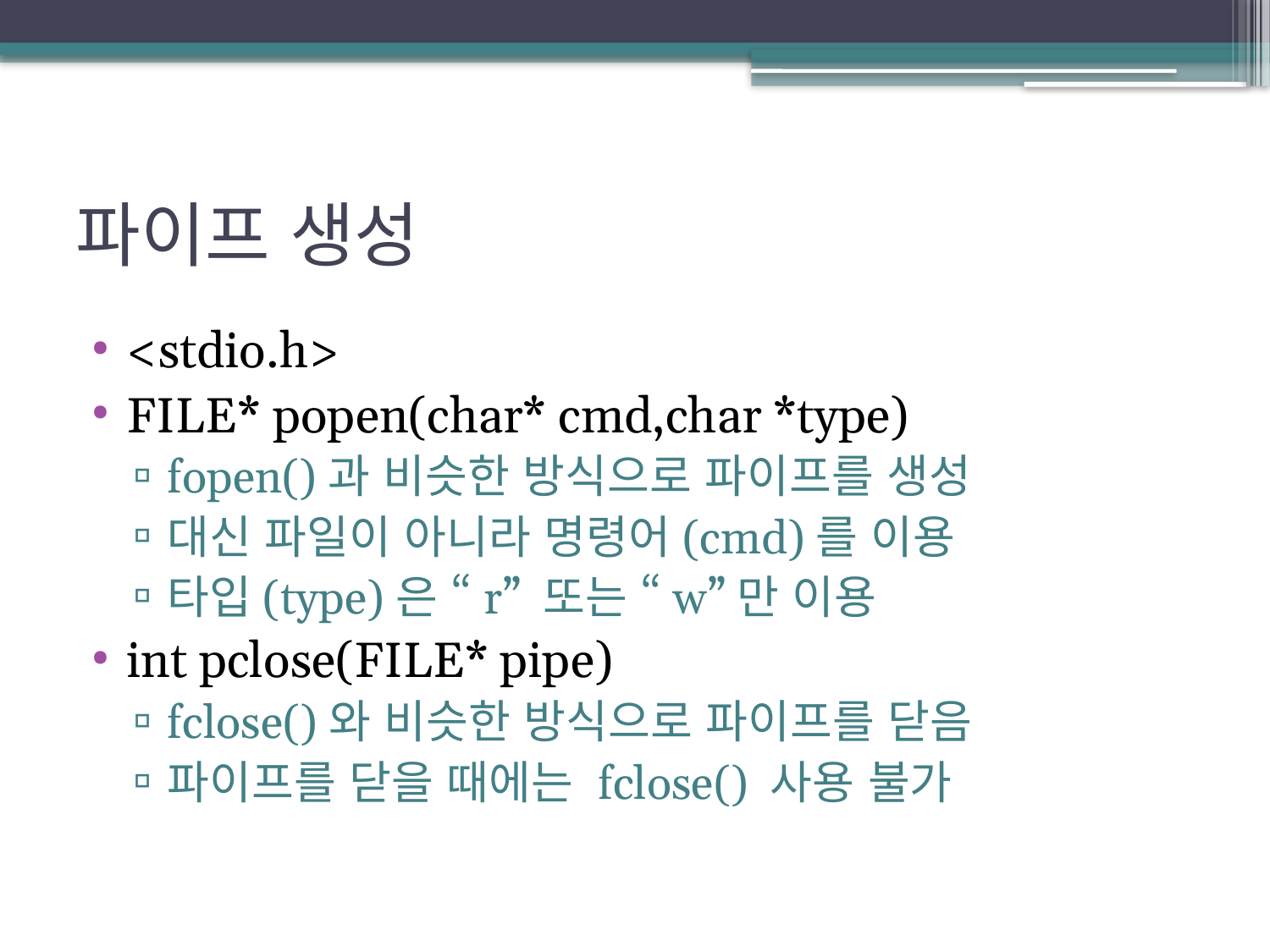

# 파이프 생성
<stdio.h>
FILE* popen(char* cmd,char *type)
fopen()과 비슷한 방식으로 파이프를 생성
대신 파일이 아니라 명령어(cmd)를 이용
타입(type)은 “r” 또는 “w”만 이용
int pclose(FILE* pipe)
fclose()와 비슷한 방식으로 파이프를 닫음
파이프를 닫을 때에는 fclose() 사용 불가